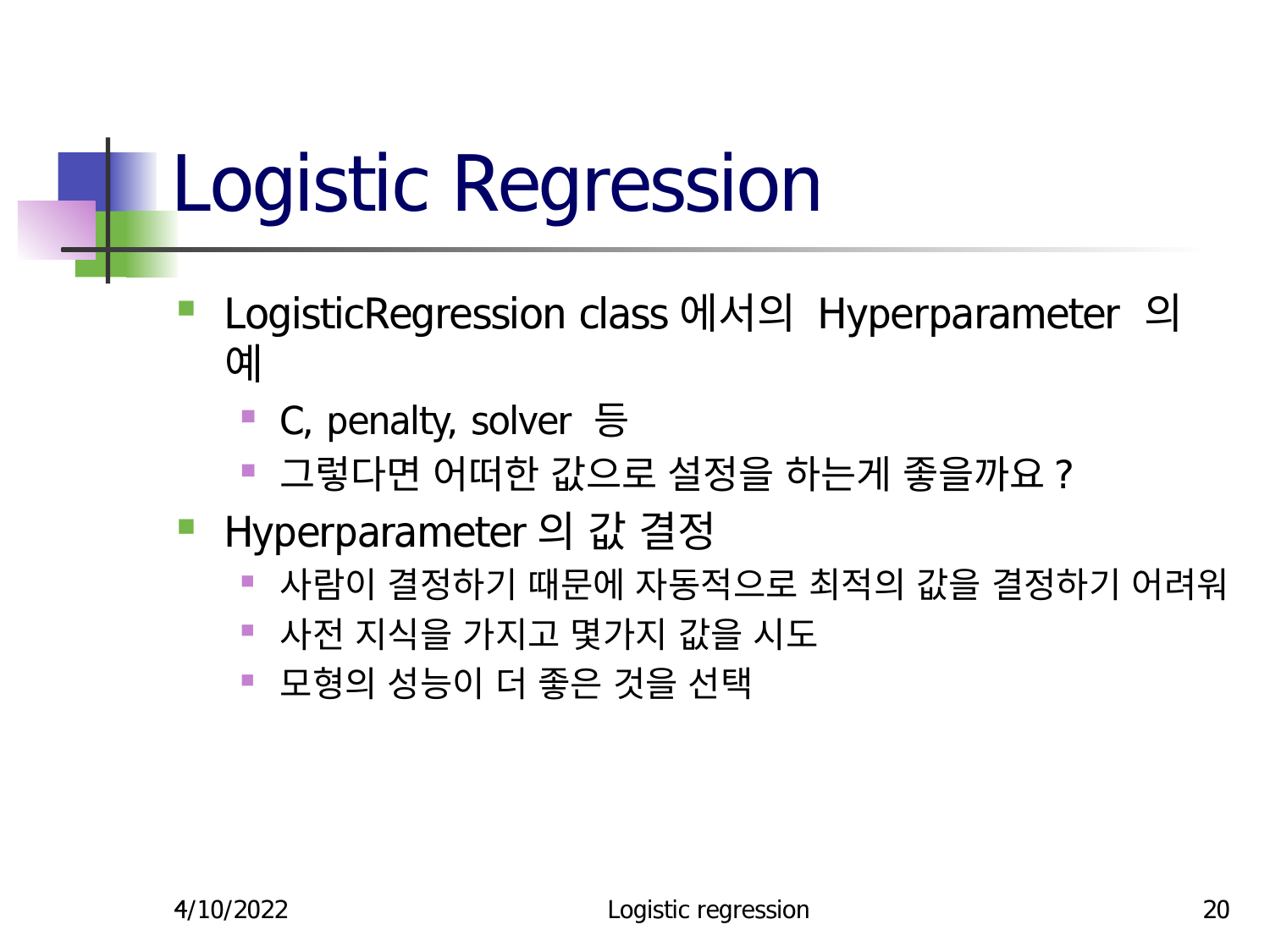

# Logistic Regression
LogisticRegression class에서의 Hyperparameter 의 예
C, penalty, solver 등
그렇다면 어떠한 값으로 설정을 하는게 좋을까요?
Hyperparameter의 값 결정
사람이 결정하기 때문에 자동적으로 최적의 값을 결정하기 어려워
사전 지식을 가지고 몇가지 값을 시도
모형의 성능이 더 좋은 것을 선택
4/10/2022
Logistic regression
20